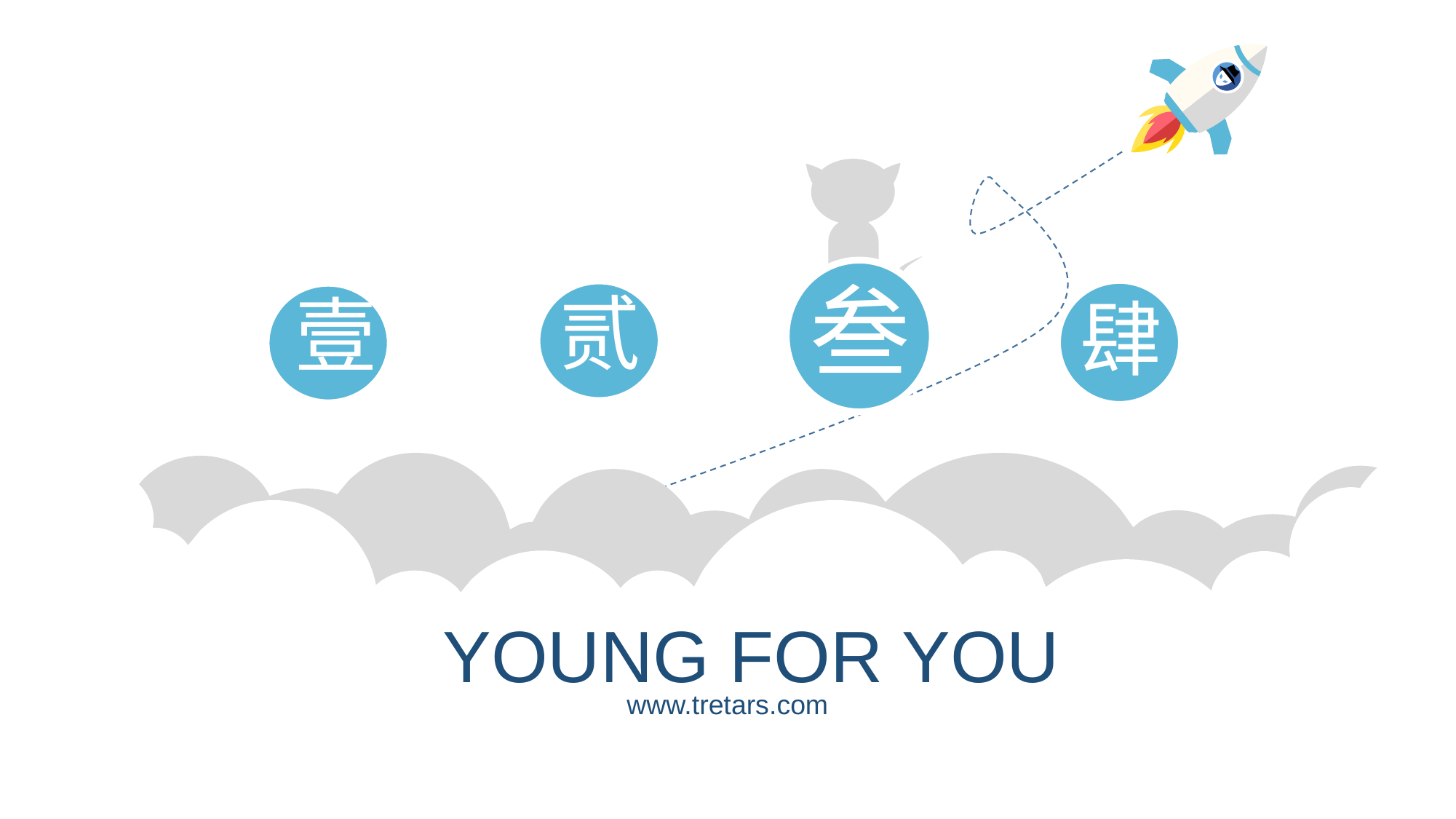

叁
贰
壹

肆

YOUNG FOR YOU
www.tretars.com